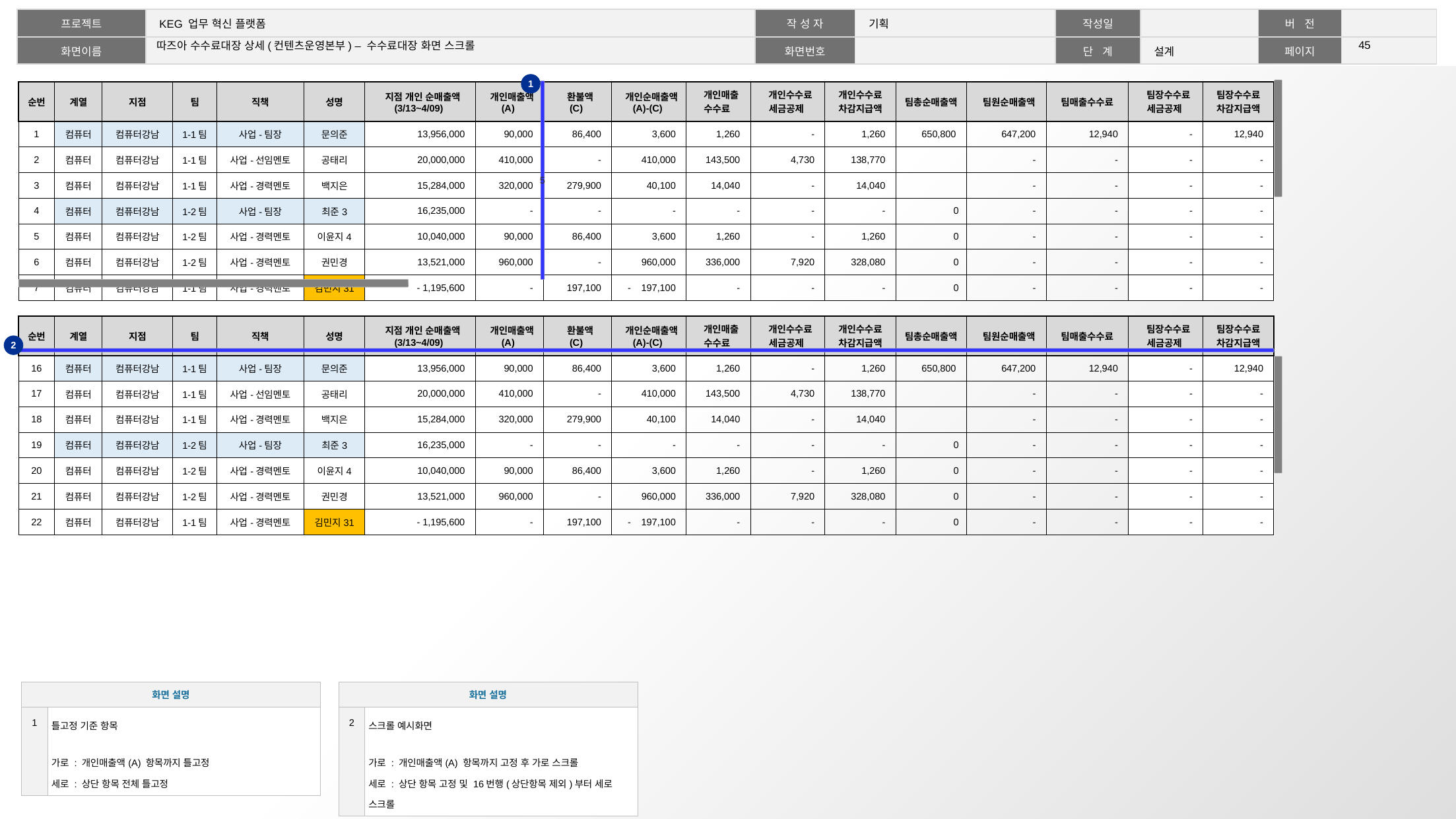

45

# 따즈아 수수료대장 상세(컨텐츠운영본부) – 수수료대장 화면 스크롤
1

5
| 순번 | 계열 | 지점 | 팀 | 직책 | 성명 | 지점 개인 순매출액 (3/13~4/09) | 개인매출액 (A) | 환불액 (C) | 개인순매출액 (A)-(C) | 개인매출 수수료 | 개인수수료 세금공제 | 개인수수료 차감지급액 | 팀총순매출액 | 팀원순매출액 | 팀매출수수료 | 팀장수수료 세금공제 | 팀장수수료 차감지급액 |
| --- | --- | --- | --- | --- | --- | --- | --- | --- | --- | --- | --- | --- | --- | --- | --- | --- | --- |
| 1 | 컴퓨터 | 컴퓨터강남 | 1-1팀 | 사업-팀장 | 문의준 | 13,956,000 | 90,000 | 86,400 | 3,600 | 1,260 | - | 1,260 | 650,800 | 647,200 | 12,940 | - | 12,940 |
| 2 | 컴퓨터 | 컴퓨터강남 | 1-1팀 | 사업-선임멘토 | 공태리 | 20,000,000 | 410,000 | - | 410,000 | 143,500 | 4,730 | 138,770 |  | - | - | - | - |
| 3 | 컴퓨터 | 컴퓨터강남 | 1-1팀 | 사업-경력멘토 | 백지은 | 15,284,000 | 320,000 | 279,900 | 40,100 | 14,040 | - | 14,040 |  | - | - | - | - |
| 4 | 컴퓨터 | 컴퓨터강남 | 1-2팀 | 사업-팀장 | 최준3 | 16,235,000 | - | - | - | - | - | - | 0 | - | - | - | - |
| 5 | 컴퓨터 | 컴퓨터강남 | 1-2팀 | 사업-경력멘토 | 이윤지4 | 10,040,000 | 90,000 | 86,400 | 3,600 | 1,260 | - | 1,260 | 0 | - | - | - | - |
| 6 | 컴퓨터 | 컴퓨터강남 | 1-2팀 | 사업-경력멘토 | 권민경 | 13,521,000 | 960,000 | - | 960,000 | 336,000 | 7,920 | 328,080 | 0 | - | - | - | - |
| 7 | 컴퓨터 | 컴퓨터강남 | 1-1팀 | 사업-경력멘토 | 김민지31 | - 1,195,600 | - | 197,100 | - 197,100 | - | - | - | 0 | - | - | - | - |

| 순번 | 계열 | 지점 | 팀 | 직책 | 성명 | 지점 개인 순매출액 (3/13~4/09) | 개인매출액 (A) | 환불액 (C) | 개인순매출액 (A)-(C) | 개인매출 수수료 | 개인수수료 세금공제 | 개인수수료 차감지급액 | 팀총순매출액 | 팀원순매출액 | 팀매출수수료 | 팀장수수료 세금공제 | 팀장수수료 차감지급액 |
| --- | --- | --- | --- | --- | --- | --- | --- | --- | --- | --- | --- | --- | --- | --- | --- | --- | --- |
| 16 | 컴퓨터 | 컴퓨터강남 | 1-1팀 | 사업-팀장 | 문의준 | 13,956,000 | 90,000 | 86,400 | 3,600 | 1,260 | - | 1,260 | 650,800 | 647,200 | 12,940 | - | 12,940 |
| 17 | 컴퓨터 | 컴퓨터강남 | 1-1팀 | 사업-선임멘토 | 공태리 | 20,000,000 | 410,000 | - | 410,000 | 143,500 | 4,730 | 138,770 |  | - | - | - | - |
| 18 | 컴퓨터 | 컴퓨터강남 | 1-1팀 | 사업-경력멘토 | 백지은 | 15,284,000 | 320,000 | 279,900 | 40,100 | 14,040 | - | 14,040 |  | - | - | - | - |
| 19 | 컴퓨터 | 컴퓨터강남 | 1-2팀 | 사업-팀장 | 최준3 | 16,235,000 | - | - | - | - | - | - | 0 | - | - | - | - |
| 20 | 컴퓨터 | 컴퓨터강남 | 1-2팀 | 사업-경력멘토 | 이윤지4 | 10,040,000 | 90,000 | 86,400 | 3,600 | 1,260 | - | 1,260 | 0 | - | - | - | - |
| 21 | 컴퓨터 | 컴퓨터강남 | 1-2팀 | 사업-경력멘토 | 권민경 | 13,521,000 | 960,000 | - | 960,000 | 336,000 | 7,920 | 328,080 | 0 | - | - | - | - |
| 22 | 컴퓨터 | 컴퓨터강남 | 1-1팀 | 사업-경력멘토 | 김민지31 | - 1,195,600 | - | 197,100 | - 197,100 | - | - | - | 0 | - | - | - | - |
2

| 화면 설명 |  |
| --- | --- |
| 1 | 틀고정 기준 항목 가로 : 개인매출액(A) 항목까지 틀고정 세로 : 상단 항목 전체 틀고정 |
| 화면 설명 |  |
| --- | --- |
| 2 | 스크롤 예시화면 가로 : 개인매출액(A) 항목까지 고정 후 가로 스크롤 세로 : 상단 항목 고정 및 16번행(상단항목 제외)부터 세로 스크롤 |